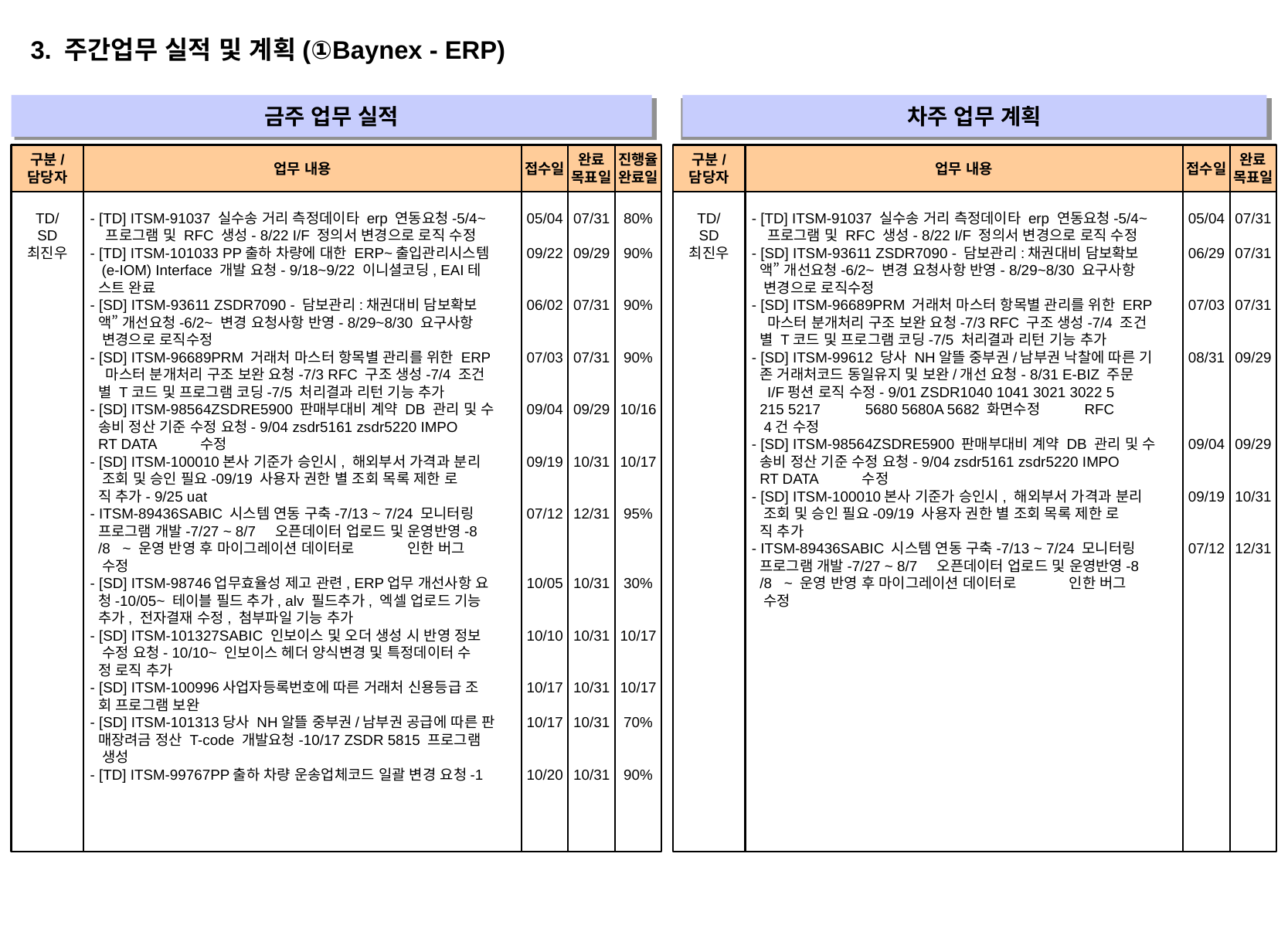

3. 주간업무 실적 및 계획(①Baynex - ERP)
금주 업무 실적
차주 업무 계획
" "
" "
구분/
담당자
업무 내용
접수일
완료
목표일
진행율
완료일
구분/
담당자
업무 내용
접수일
완료
목표일
TD/
SD
최진우

- [TD] ITSM-91037 실수송 거리 측정데이타 erp 연동요청-5/4~
   프로그램 및 RFC 생성- 8/22 I/F 정의서 변경으로 로직 수정
- [TD] ITSM-101033 PP출하 차량에 대한 ERP~출입관리시스템
  (e-IOM) Interface 개발 요청- 9/18~9/22 이니셜코딩, EAI테
  스트 완료
- [SD] ITSM-93611 ZSDR7090 - 담보관리:채권대비 담보확보
  액” 개선요청-6/2~ 변경 요청사항 반영- 8/29~8/30 요구사항
   변경으로 로직수정
- [SD] ITSM-96689PRM 거래처 마스터 항목별 관리를 위한 ERP
   마스터 분개처리 구조 보완 요청-7/3 RFC 구조 생성-7/4 조건
  별 T코드 및 프로그램 코딩-7/5 처리결과 리턴 기능 추가
- [SD] ITSM-98564ZSDRE5900 판매부대비 계약 DB 관리 및 수
  송비 정산 기준 수정 요청- 9/04 zsdr5161 zsdr5220 IMPO
  RT DATA          수정
- [SD] ITSM-100010본사 기준가 승인시, 해외부서 가격과 분리
   조회 및 승인 필요-09/19 사용자 권한 별 조회 목록 제한 로
  직 추가- 9/25 uat
- ITSM-89436SABIC 시스템 연동 구축-7/13 ~ 7/24 모니터링
  프로그램 개발-7/27 ~ 8/7    오픈데이터 업로드 및 운영반영-8
  /8   ~ 운영 반영 후 마이그레이션 데이터로             인한 버그
   수정
- [SD] ITSM-98746업무효율성 제고 관련, ERP업무 개선사항 요
  청-10/05~ 테이블 필드 추가, alv 필드추가, 엑셀 업로드 기능
  추가, 전자결재 수정, 첨부파일 기능 추가
- [SD] ITSM-101327SABIC 인보이스 및 오더 생성 시 반영 정보
   수정 요청- 10/10~ 인보이스 헤더 양식변경 및 특정데이터 수
  정 로직 추가
- [SD] ITSM-100996사업자등록번호에 따른 거래처 신용등급 조
  회 프로그램 보완
- [SD] ITSM-101313당사 NH알뜰 중부권/남부권 공급에 따른 판
  매장려금 정산 T-code 개발요청-10/17 ZSDR 5815 프로그램
   생성
- [TD] ITSM-99767PP출하 차량 운송업체코드 일괄 변경 요청-1
05/04
09/22
06/02
07/03
09/04
09/19
07/12
10/05
10/10
10/17
10/17
10/20
07/31
09/29
07/31
07/31
09/29
10/31
12/31
10/31
10/31
10/31
10/31
10/31
80%
90%
90%
90%
10/16
10/17
95%
30%
10/17
10/17
70%
90%
TD/
SD
최진우

- [TD] ITSM-91037 실수송 거리 측정데이타 erp 연동요청-5/4~
   프로그램 및 RFC 생성- 8/22 I/F 정의서 변경으로 로직 수정
- [SD] ITSM-93611 ZSDR7090 - 담보관리:채권대비 담보확보
  액” 개선요청-6/2~ 변경 요청사항 반영- 8/29~8/30 요구사항
   변경으로 로직수정
- [SD] ITSM-96689PRM 거래처 마스터 항목별 관리를 위한 ERP
   마스터 분개처리 구조 보완 요청-7/3 RFC 구조 생성-7/4 조건
  별 T코드 및 프로그램 코딩-7/5 처리결과 리턴 기능 추가
- [SD] ITSM-99612 당사 NH알뜰 중부권/남부권 낙찰에 따른 기
  존 거래처코드 동일유지 및 보완/개선 요청- 8/31 E-BIZ 주문
   I/F펑션 로직 수정- 9/01 ZSDR1040 1041 3021 3022 5
  215 5217           5680 5680A 5682 화면수정          RFC
   4건 수정
- [SD] ITSM-98564ZSDRE5900 판매부대비 계약 DB 관리 및 수
  송비 정산 기준 수정 요청- 9/04 zsdr5161 zsdr5220 IMPO
  RT DATA          수정
- [SD] ITSM-100010본사 기준가 승인시, 해외부서 가격과 분리
   조회 및 승인 필요-09/19 사용자 권한 별 조회 목록 제한 로
  직 추가
- ITSM-89436SABIC 시스템 연동 구축-7/13 ~ 7/24 모니터링
  프로그램 개발-7/27 ~ 8/7    오픈데이터 업로드 및 운영반영-8
  /8   ~ 운영 반영 후 마이그레이션 데이터로             인한 버그
   수정
05/04
06/29
07/03
08/31
09/04
09/19
07/12
07/31
07/31
07/31
09/29
09/29
10/31
12/31